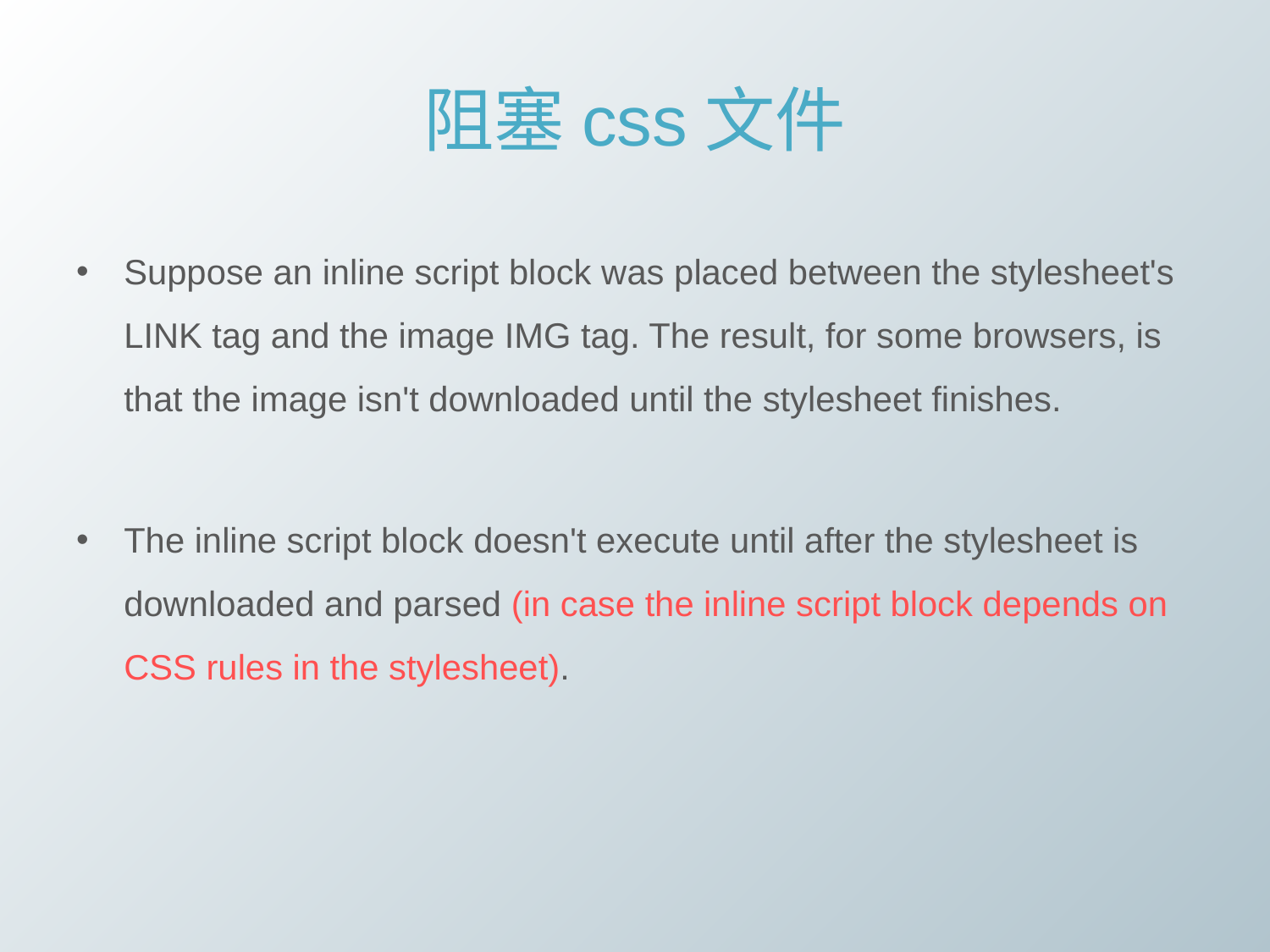

# 阻塞css文件
Suppose an inline script block was placed between the stylesheet's LINK tag and the image IMG tag. The result, for some browsers, is that the image isn't downloaded until the stylesheet finishes.

The inline script block doesn't execute until after the stylesheet is downloaded and parsed (in case the inline script block depends on CSS rules in the stylesheet).